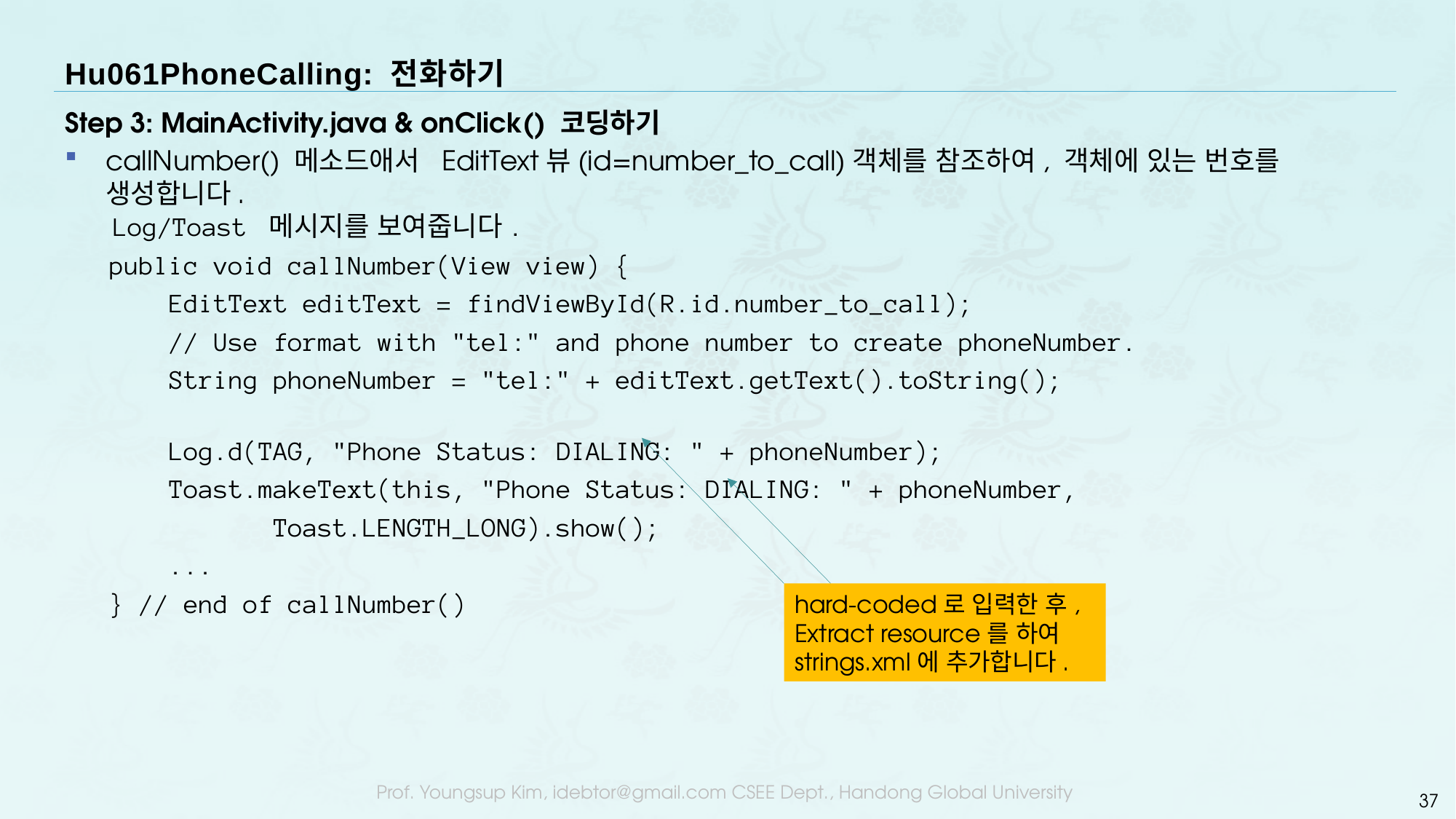

# Hu061PhoneCalling: 전화하기
Step 3: MainActivity.java & onClick() 코딩하기
callNumber() 메소드애서  EditText뷰(id=number_to_call)객체를 참조하여, 객체에 있는 번호를 생성합니다.
 Log/Toast 메시지를 보여줍니다.
   public void callNumber(View view) {
       EditText editText = findViewById(R.id.number_to_call);
       // Use format with "tel:" and phone number to create phoneNumber.
       String phoneNumber = "tel:" + editText.getText().toString();
       Log.d(TAG, "Phone Status: DIALING: " + phoneNumber);
       Toast.makeText(this, "Phone Status: DIALING: " + phoneNumber,
              Toast.LENGTH_LONG).show();
       ...
   } // end of callNumber()

hard-coded로 입력한 후,
Extract resource를 하여
strings.xml에 추가합니다.
37